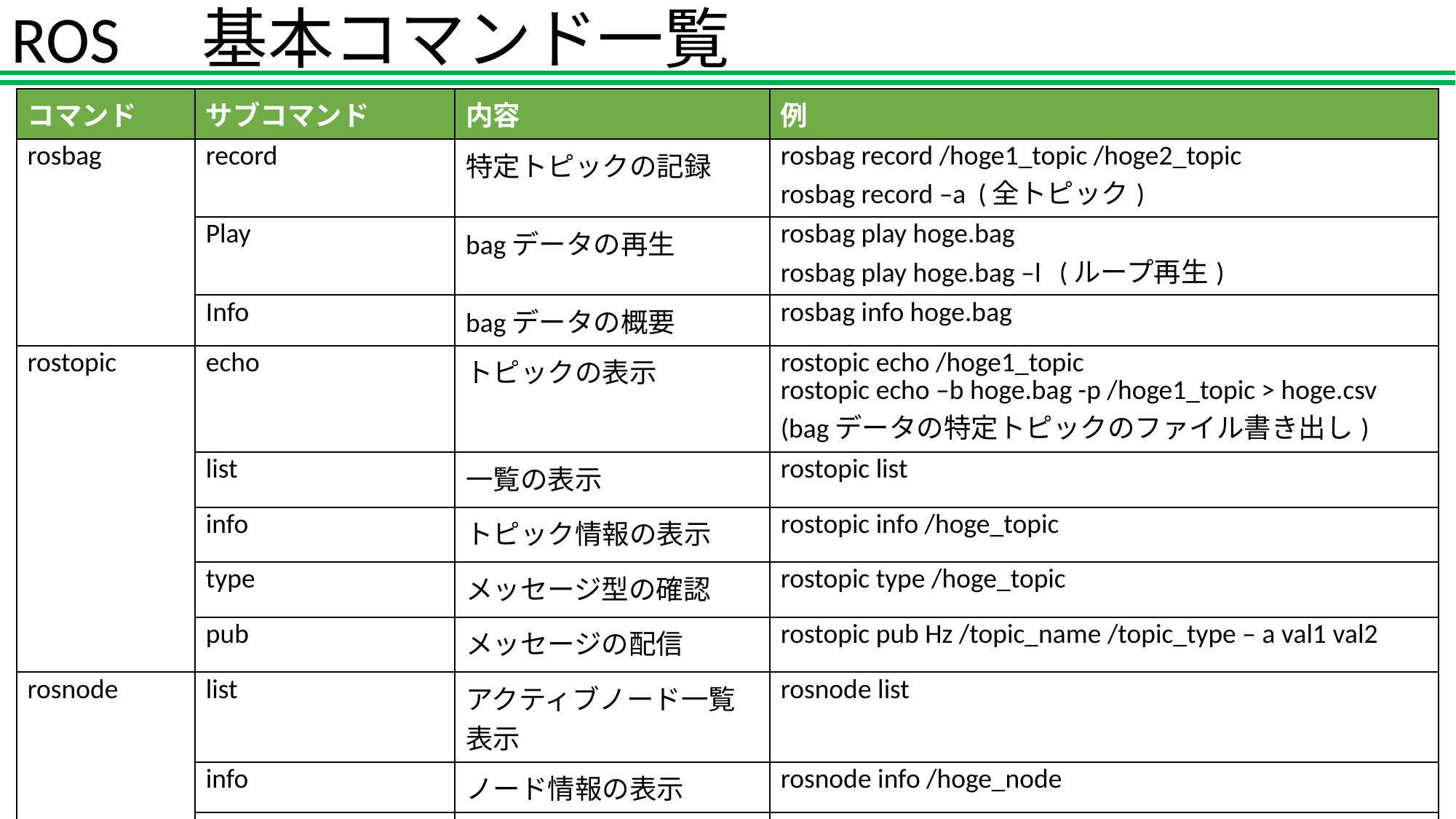

# ROS　基本コマンド一覧
| コマンド | サブコマンド | 内容 | 例 |
| --- | --- | --- | --- |
| rosbag | record | 特定トピックの記録 | rosbag record /hoge1\_topic /hoge2\_topic rosbag record –a (全トピック) |
|  | Play | bagデータの再生 | rosbag play hoge.bag rosbag play hoge.bag –l (ループ再生) |
|  | Info | bagデータの概要 | rosbag info hoge.bag |
| rostopic | echo | トピックの表示 | rostopic echo /hoge1\_topic rostopic echo –b hoge.bag -p /hoge1\_topic > hoge.csv (bagデータの特定トピックのファイル書き出し) |
|  | list | 一覧の表示 | rostopic list |
|  | info | トピック情報の表示 | rostopic info /hoge\_topic |
|  | type | メッセージ型の確認 | rostopic type /hoge\_topic |
|  | pub | メッセージの配信 | rostopic pub Hz /topic\_name /topic\_type – a val1 val2 |
| rosnode | list | アクティブノード一覧表示 | rosnode list |
|  | info | ノード情報の表示 | rosnode info /hoge\_node |
|  | ping | ノードの起動確認 | rosnode ping publisher |